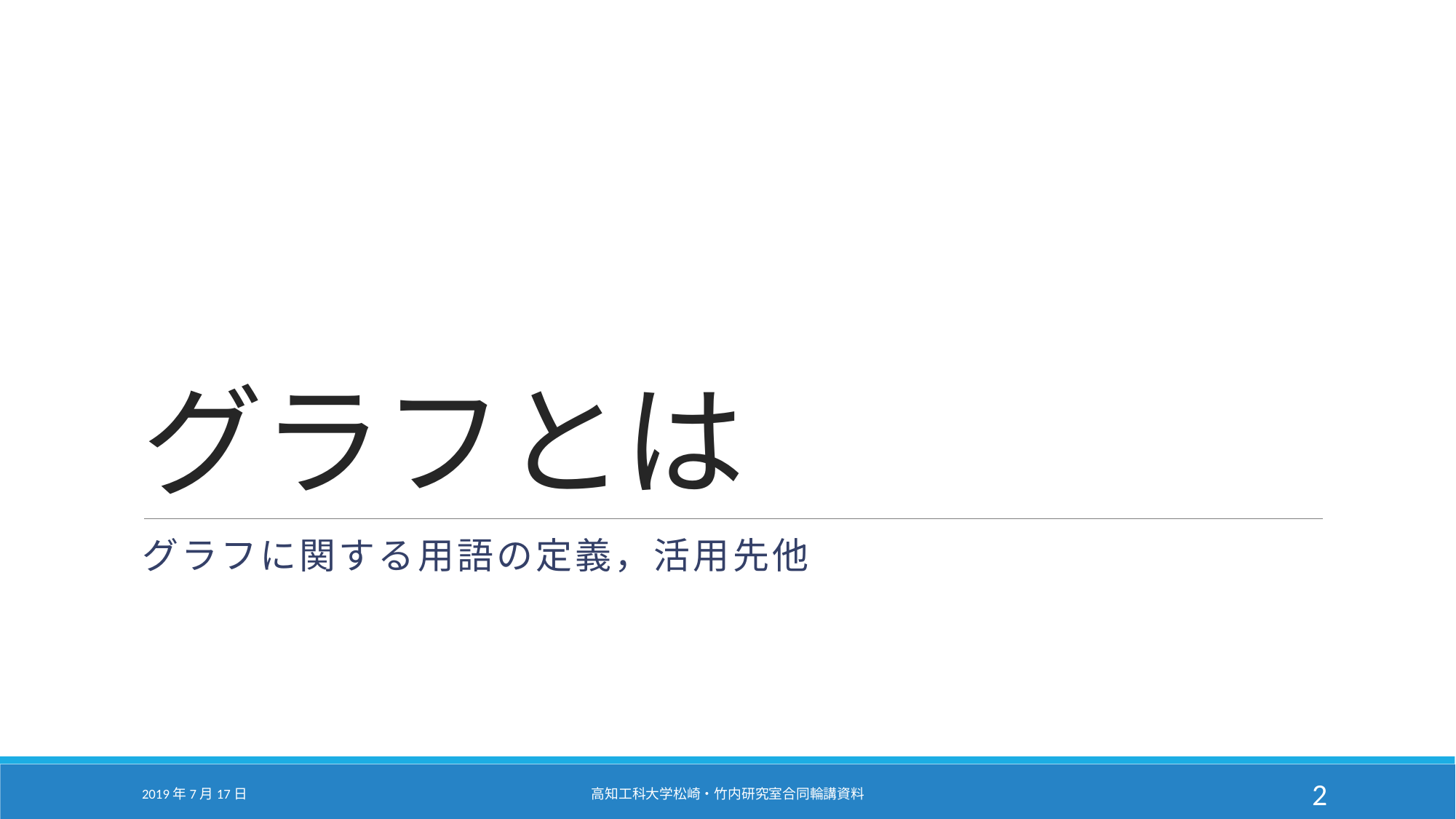

# グラフとは
グラフに関する用語の定義，活用先他
2019年7月17日
高知工科大学松崎・竹内研究室合同輪講資料
2